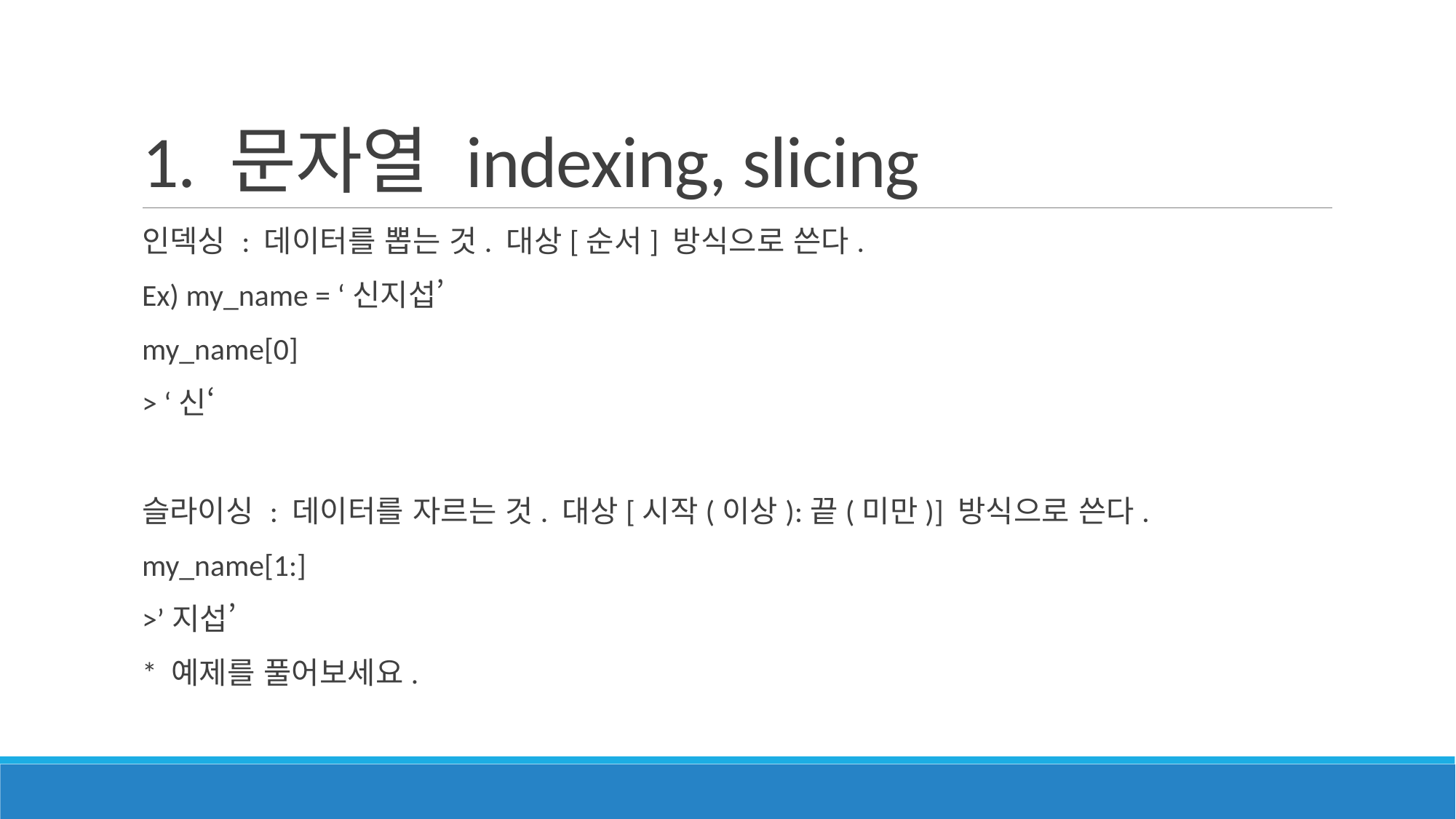

# 1. 문자열 indexing, slicing
인덱싱 : 데이터를 뽑는 것. 대상[순서] 방식으로 쓴다.
Ex) my_name = ‘신지섭’
my_name[0]
> ‘신‘

슬라이싱 : 데이터를 자르는 것. 대상[시작(이상):끝(미만)] 방식으로 쓴다.
my_name[1:]
>’지섭’
* 예제를 풀어보세요.